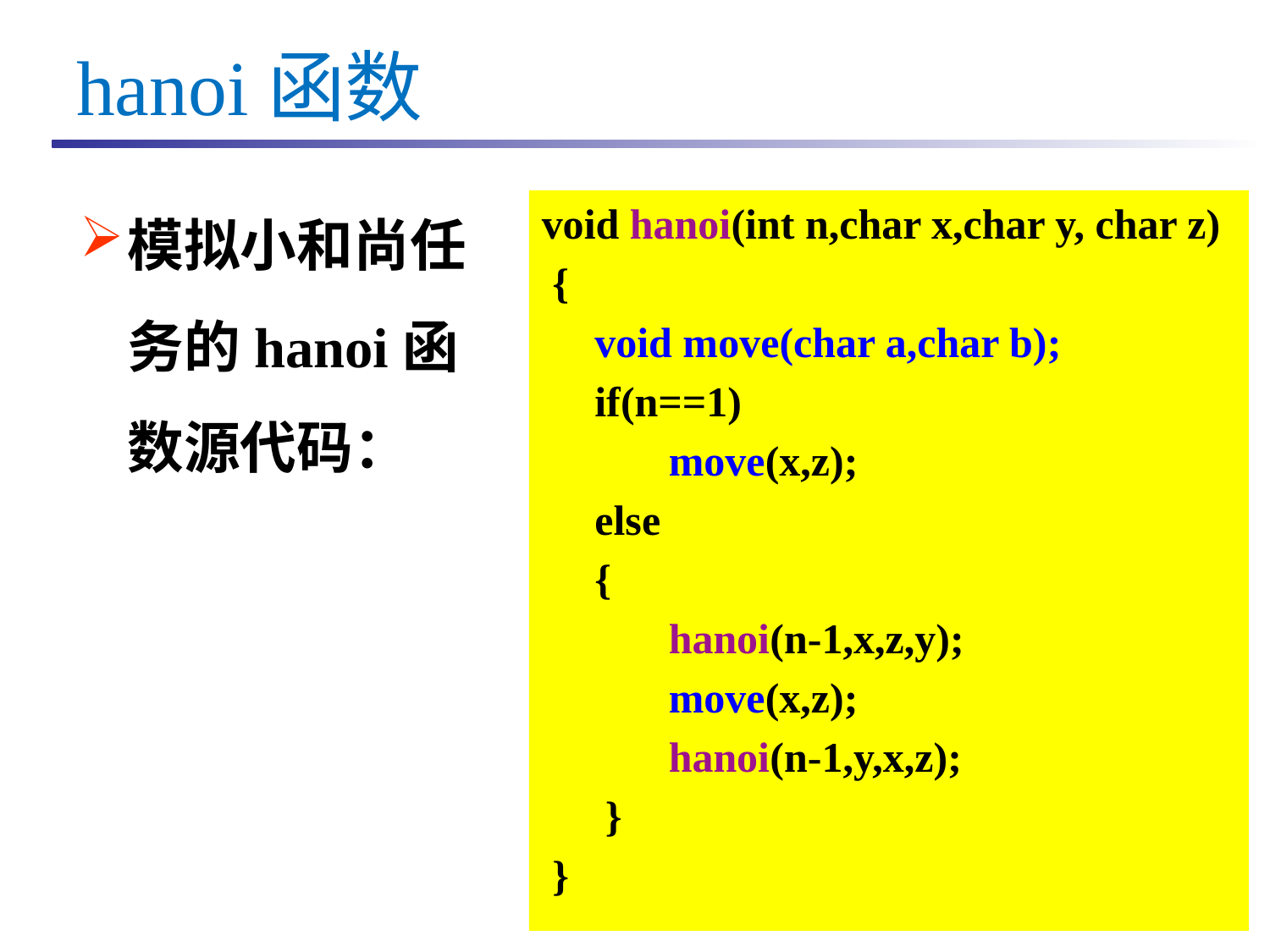

hanoi函数
模拟小和尚任务的hanoi函数源代码：
void hanoi(int n,char x,char y, char z)
 {
     void move(char a,char b);
     if(n==1)
        	move(x,z);
     else
     {
	hanoi(n-1,x,z,y);
         	move(x,z);
         	hanoi(n-1,y,x,z);
      }
 }